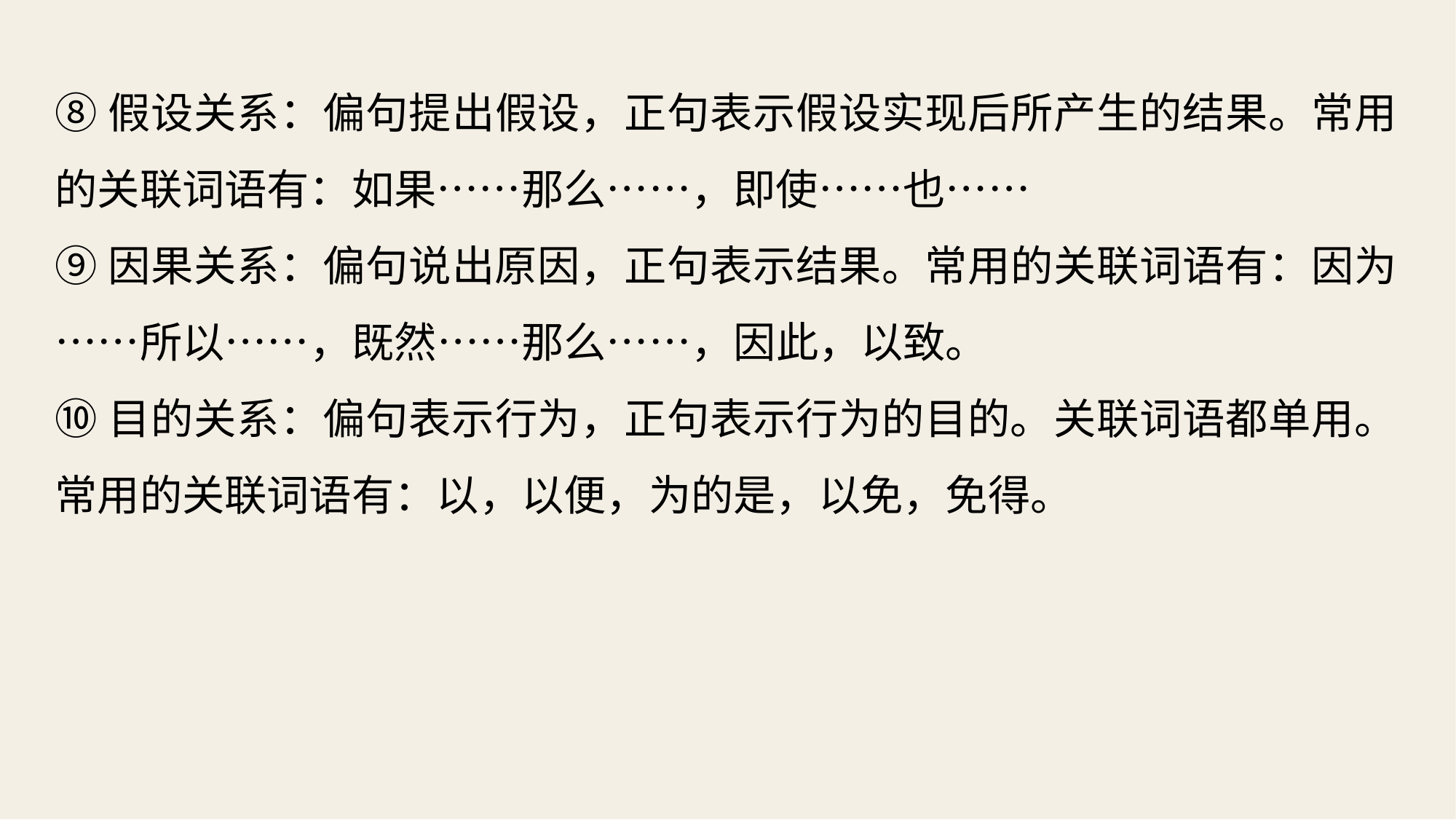

⑧假设关系：偏句提出假设，正句表示假设实现后所产生的结果。常用的关联词语有：如果……那么……，即使……也……
⑨因果关系：偏句说出原因，正句表示结果。常用的关联词语有：因为……所以……，既然……那么……，因此，以致。
⑩目的关系：偏句表示行为，正句表示行为的目的。关联词语都单用。常用的关联词语有：以，以便，为的是，以免，免得。